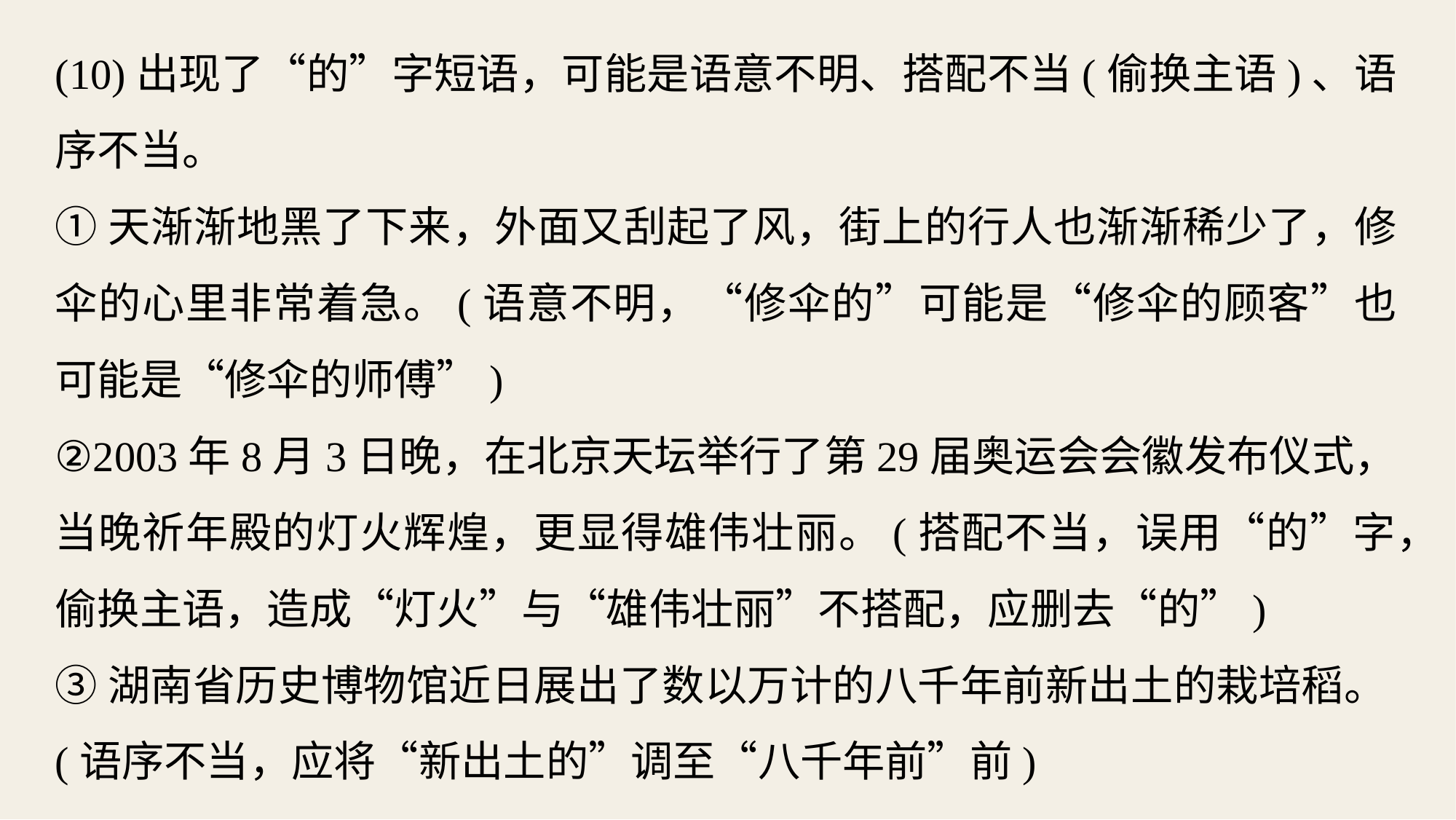

(10)出现了“的”字短语，可能是语意不明、搭配不当(偷换主语)、语序不当。
①天渐渐地黑了下来，外面又刮起了风，街上的行人也渐渐稀少了，修伞的心里非常着急。(语意不明，“修伞的”可能是“修伞的顾客”也可能是“修伞的师傅”)
②2003年8月3日晚，在北京天坛举行了第29届奥运会会徽发布仪式，当晚祈年殿的灯火辉煌，更显得雄伟壮丽。(搭配不当，误用“的”字，偷换主语，造成“灯火”与“雄伟壮丽”不搭配，应删去“的”)
③湖南省历史博物馆近日展出了数以万计的八千年前新出土的栽培稻。(语序不当，应将“新出土的”调至“八千年前”前)